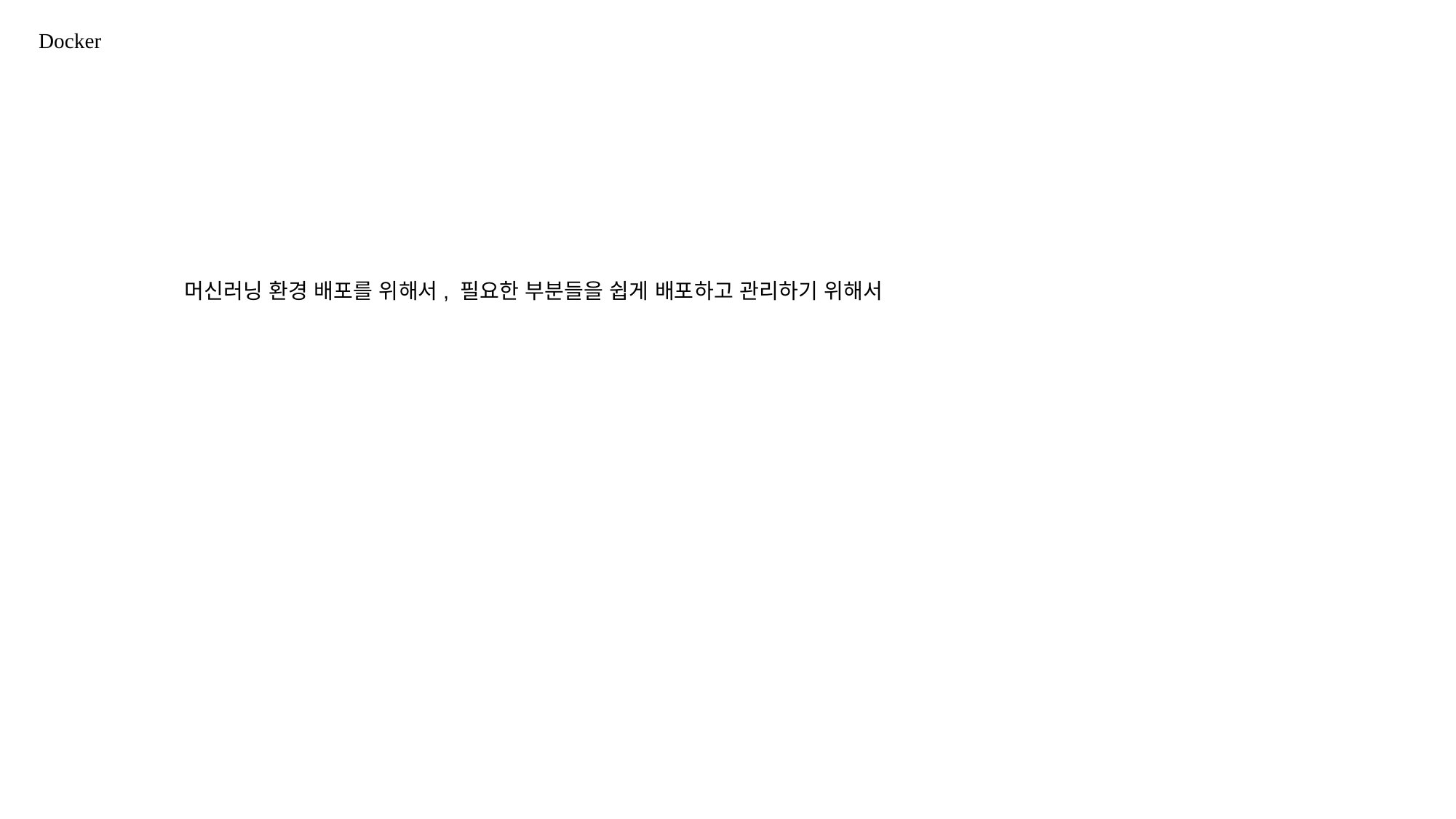

Docker
머신러닝 환경 배포를 위해서, 필요한 부분들을 쉽게 배포하고 관리하기 위해서